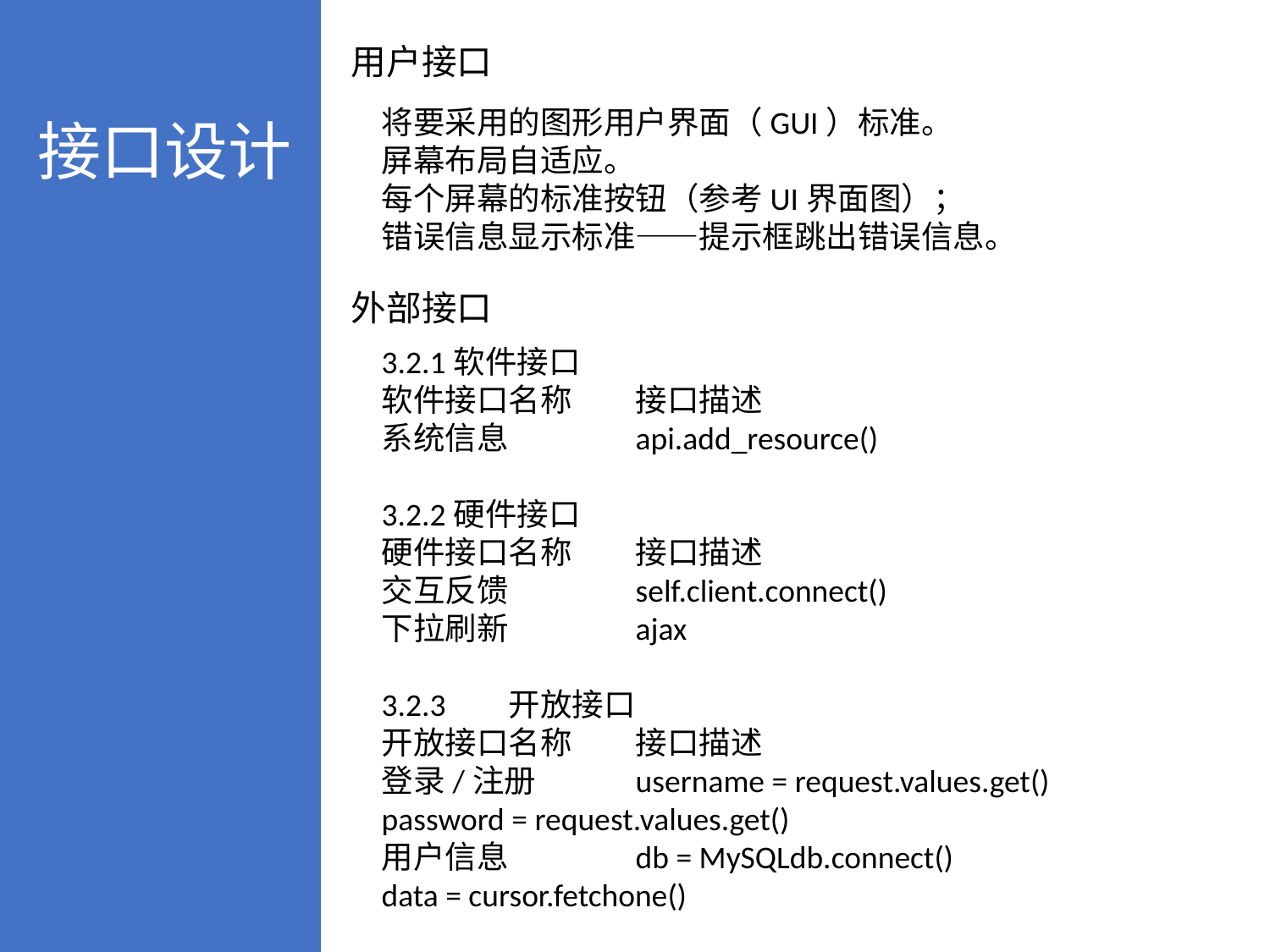

接口设计
用户接口
将要采用的图形用户界面（GUI）标准。
屏幕布局自适应。
每个屏幕的标准按钮（参考UI界面图）；
错误信息显示标准——提示框跳出错误信息。
外部接口
3.2.1软件接口
软件接口名称	接口描述
系统信息	api.add_resource()

3.2.2硬件接口
硬件接口名称	接口描述
交互反馈	self.client.connect()
下拉刷新	ajax

3.2.3	开放接口
开放接口名称	接口描述
登录/注册	username = request.values.get()
password = request.values.get()
用户信息	db = MySQLdb.connect()
data = cursor.fetchone()